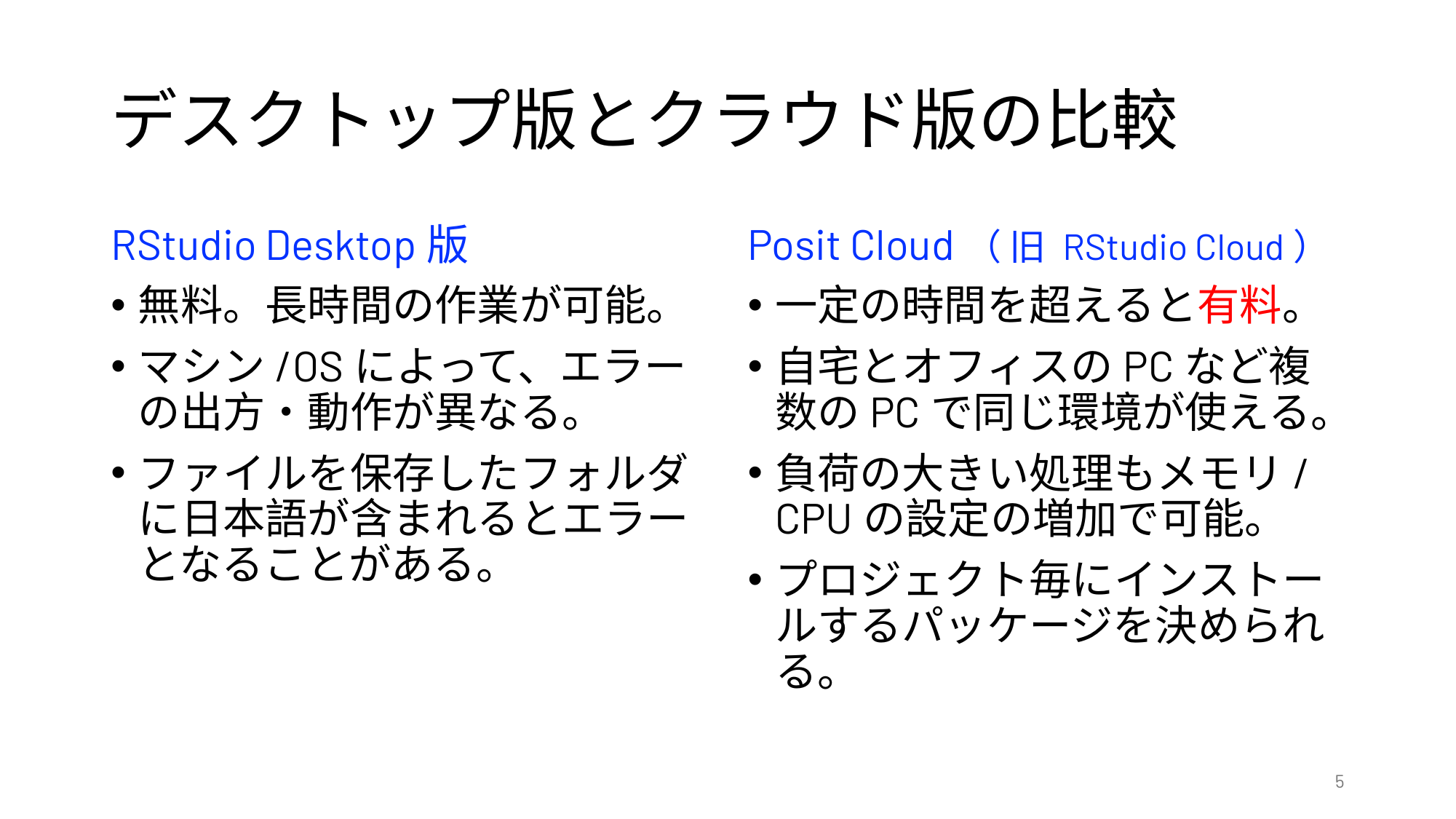

# デスクトップ版とクラウド版の比較
RStudio Desktop版
無料。長時間の作業が可能。
マシン/OSによって、エラーの出方・動作が異なる。
ファイルを保存したフォルダに日本語が含まれるとエラーとなることがある。

Posit Cloud（ 旧 RStudio Cloud）
一定の時間を超えると有料。
自宅とオフィスのPCなど複数のPCで同じ環境が使える。
負荷の大きい処理もメモリ/CPUの設定の増加で可能。
プロジェクト毎にインストールするパッケージを決められる。

5